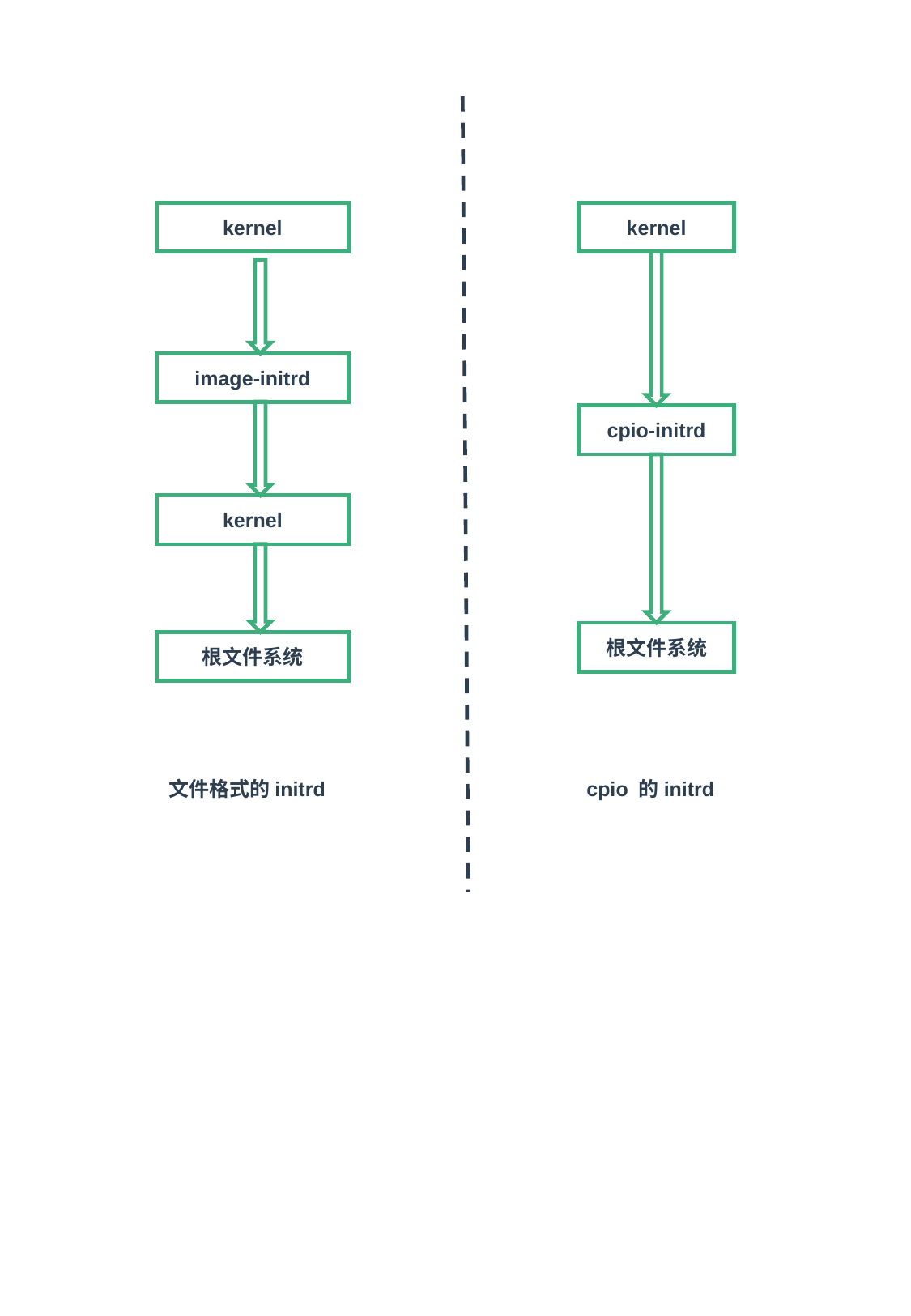

kernel
kernel

image-initrd

cpio-initrd

kernel

根文件系统
根文件系统
文件格式的initrd
cpio 的initrd